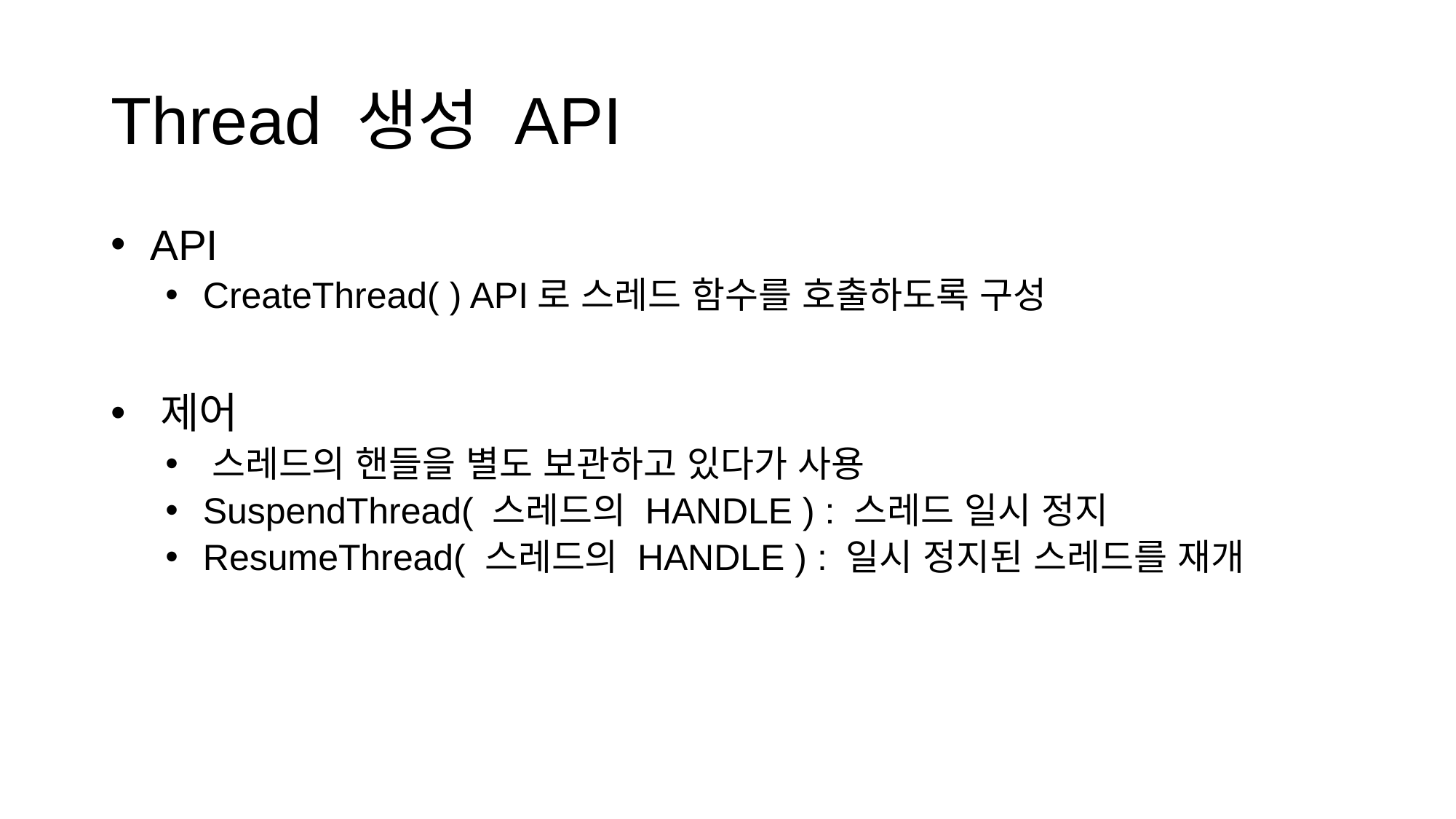

# Thread 생성 API
 API
 CreateThread( ) API로 스레드 함수를 호출하도록 구성

 제어
 스레드의 핸들을 별도 보관하고 있다가 사용
 SuspendThread( 스레드의 HANDLE ) : 스레드 일시 정지
 ResumeThread( 스레드의 HANDLE ) : 일시 정지된 스레드를 재개